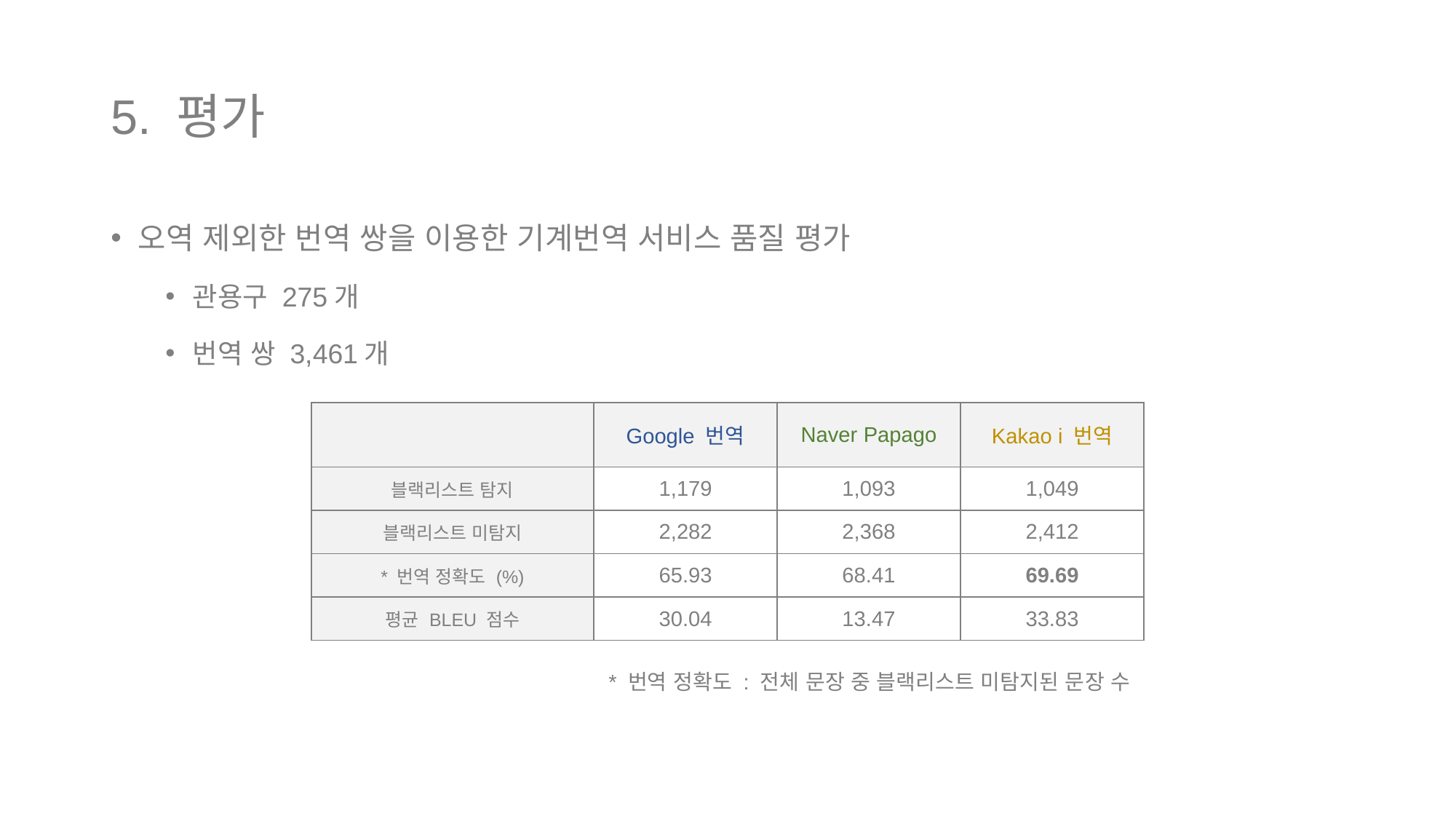

# 5. 평가
오역 제외한 번역 쌍을 이용한 기계번역 서비스 품질 평가
관용구 275개
번역 쌍 3,461개

|  | Google 번역 | Naver Papago | Kakao i 번역 |
| --- | --- | --- | --- |
| 블랙리스트 탐지 | 1,179 | 1,093 | 1,049 |
| 블랙리스트 미탐지 | 2,282 | 2,368 | 2,412 |
| \* 번역 정확도 (%) | 65.93 | 68.41 | 69.69 |
| 평균 BLEU 점수 | 30.04 | 13.47 | 33.83 |

* 번역 정확도 : 전체 문장 중 블랙리스트 미탐지된 문장 수